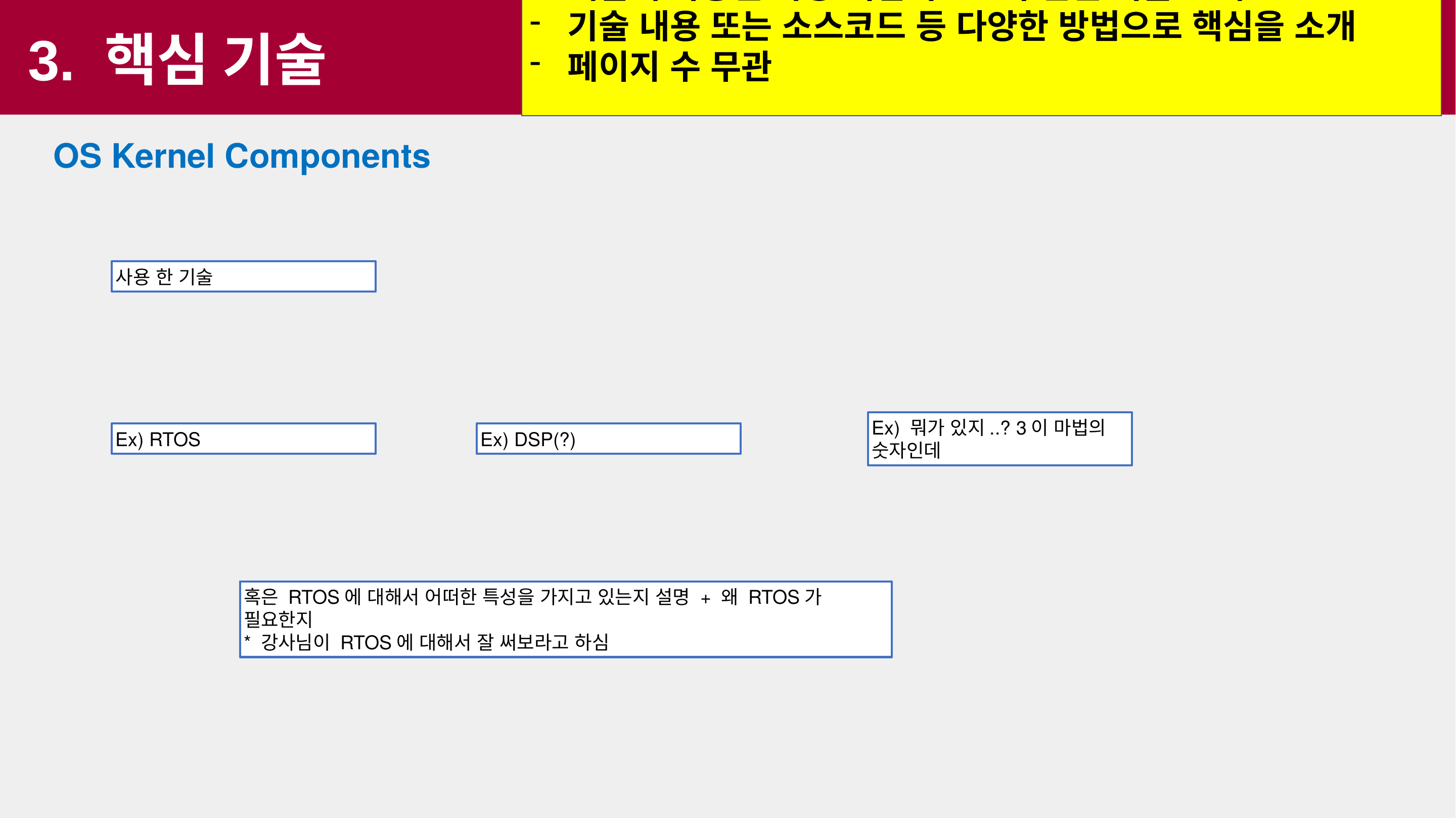

개발에 사용된 가장 핵심적으로 구현된 기술 소개
기술 내용 또는 소스코드 등 다양한 방법으로 핵심을 소개
페이지 수 무관
3. 핵심 기술
OS Kernel Components
사용 한 기술
Ex) 뭐가 있지..? 3이 마법의 숫자인데
Ex) RTOS
Ex) DSP(?)
혹은 RTOS에 대해서 어떠한 특성을 가지고 있는지 설명 + 왜 RTOS가 필요한지
* 강사님이 RTOS에 대해서 잘 써보라고 하심